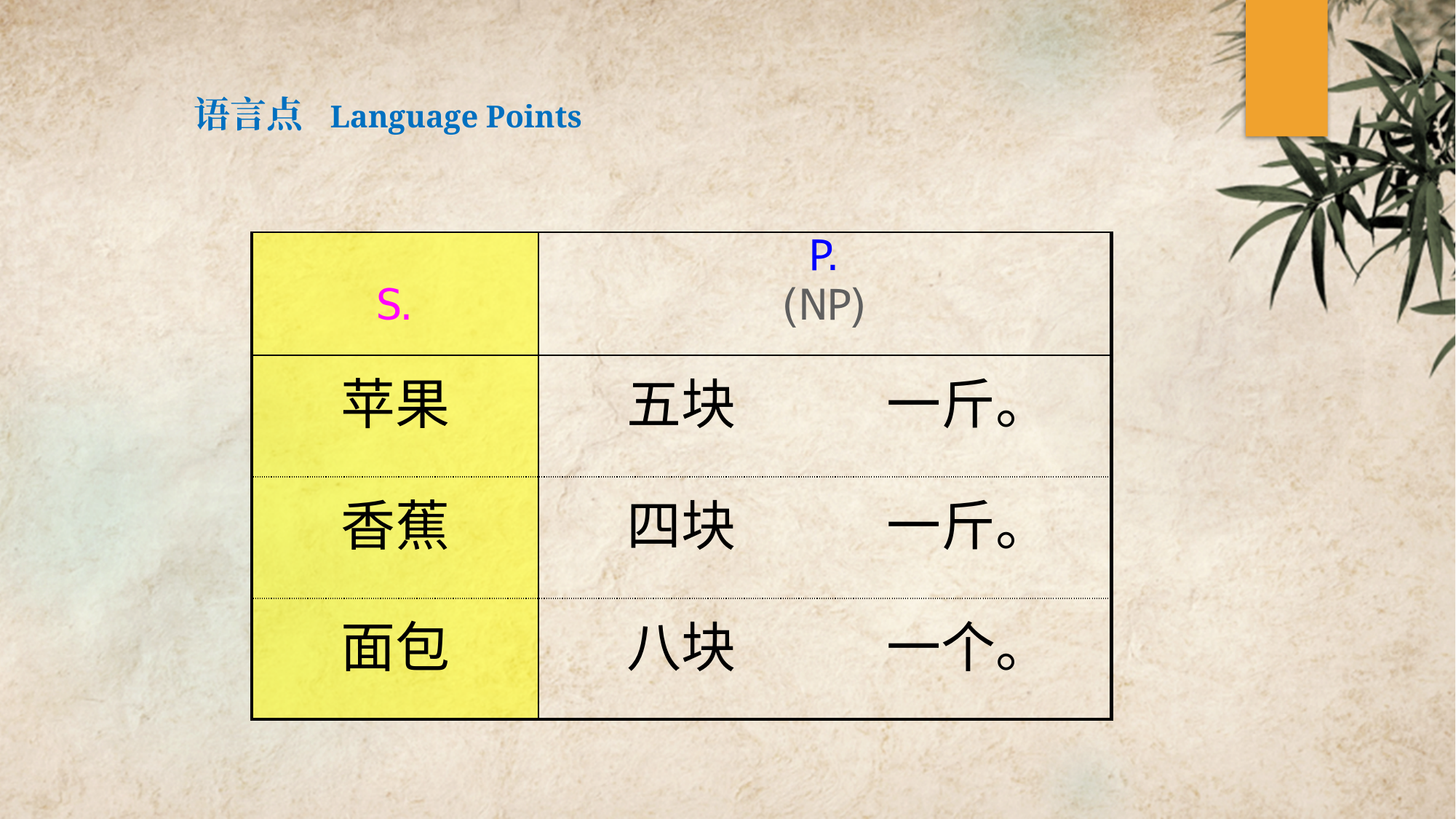

语言点  Language Points
| S. | P. (NP) |  |
| --- | --- | --- |
| 苹果 | 五块 | 一斤。 |
| 香蕉 | 四块 | 一斤。 |
| 面包 | 八块 | 一个。 |